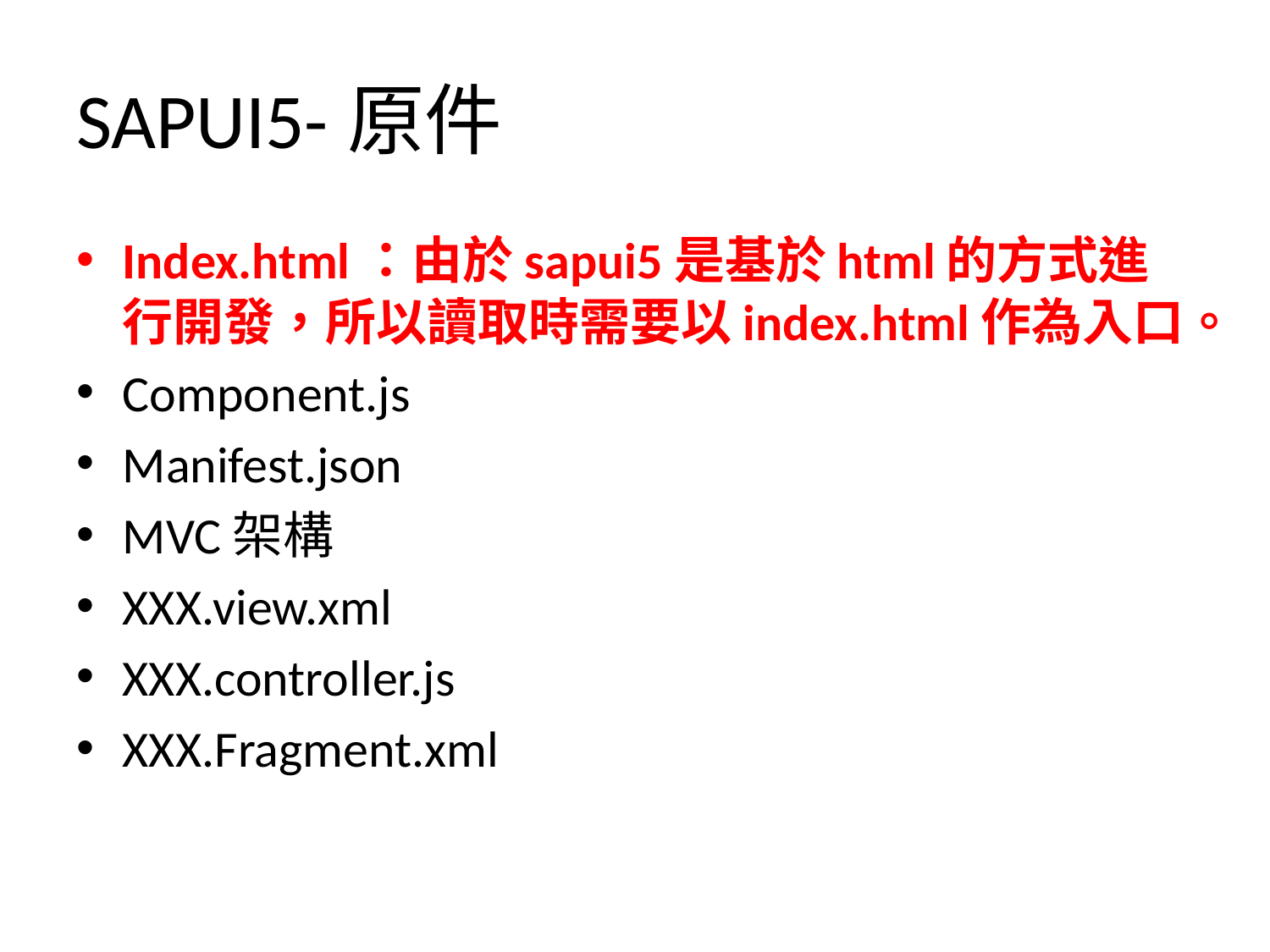

# SAPUI5-原件
Index.html：由於sapui5是基於html的方式進行開發，所以讀取時需要以index.html作為入口。
Component.js
Manifest.json
MVC架構
XXX.view.xml
XXX.controller.js
XXX.Fragment.xml